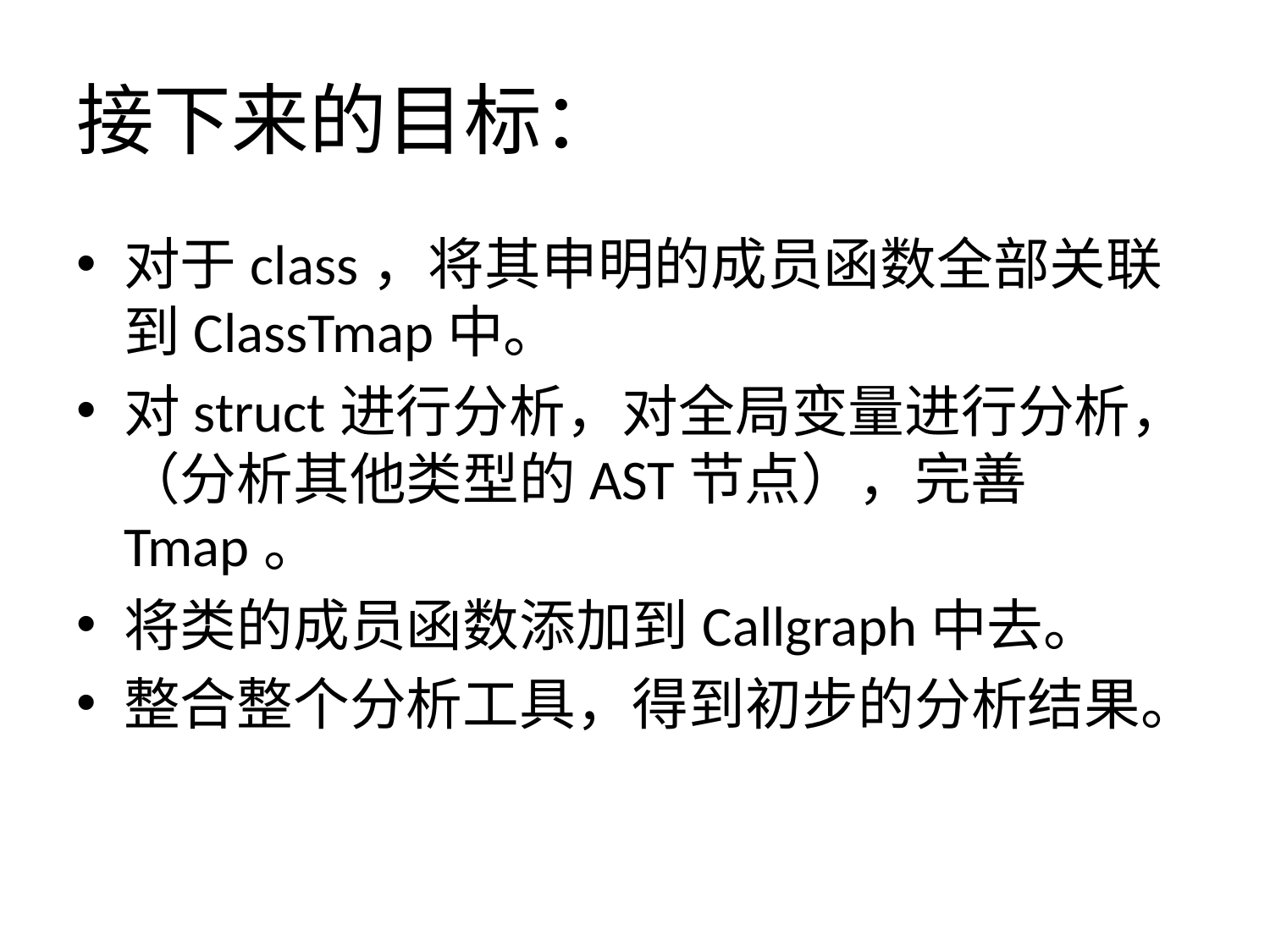

# 接下来的目标：
对于class，将其申明的成员函数全部关联到ClassTmap中。
对struct进行分析，对全局变量进行分析，（分析其他类型的AST节点），完善Tmap。
将类的成员函数添加到Callgraph中去。
整合整个分析工具，得到初步的分析结果。